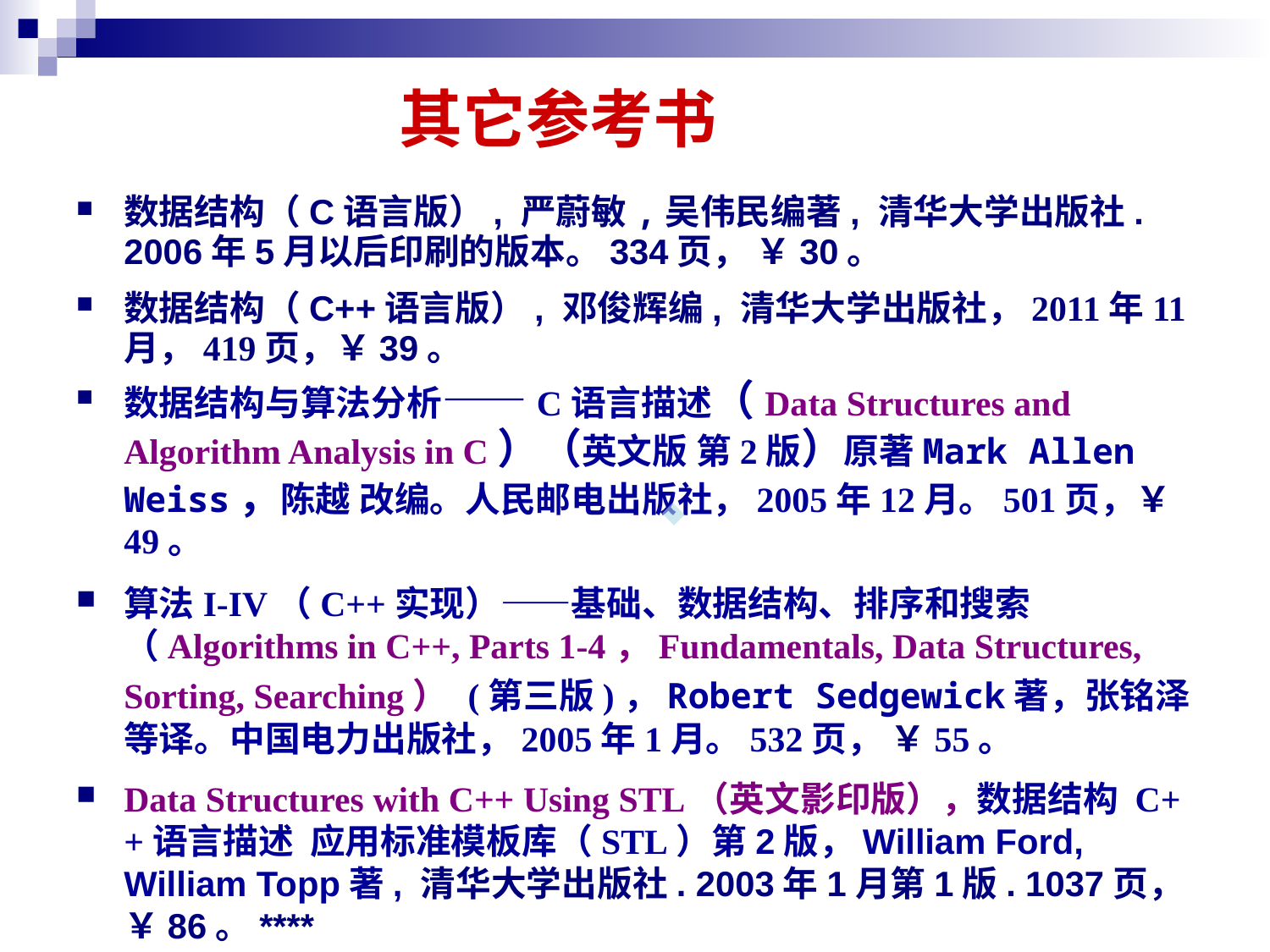

# 其它参考书
数据结构（C语言版）, 严蔚敏,吴伟民编著, 清华大学出版社. 2006年5月以后印刷的版本。334页， ￥30。
数据结构（C++语言版）, 邓俊辉编, 清华大学出版社，2011年11月，419页，￥39。
数据结构与算法分析——C语言描述（Data Structures and Algorithm Analysis in C）（英文版 第2版）原著Mark Allen Weiss，陈越 改编。人民邮电出版社，2005年12月。501页，￥ 49。
算法I-IV（C++实现）——基础、数据结构、排序和搜索（Algorithms in C++, Parts 1-4，Fundamentals, Data Structures, Sorting, Searching） (第三版)，Robert Sedgewick著，张铭泽等译。中国电力出版社，2005年1月。532页， ￥55。
Data Structures with C++ Using STL（英文影印版），数据结构 C++语言描述  应用标准模板库（STL）第2版，William Ford, William Topp著, 清华大学出版社. 2003年1月第1版. 1037页，￥86。****
.